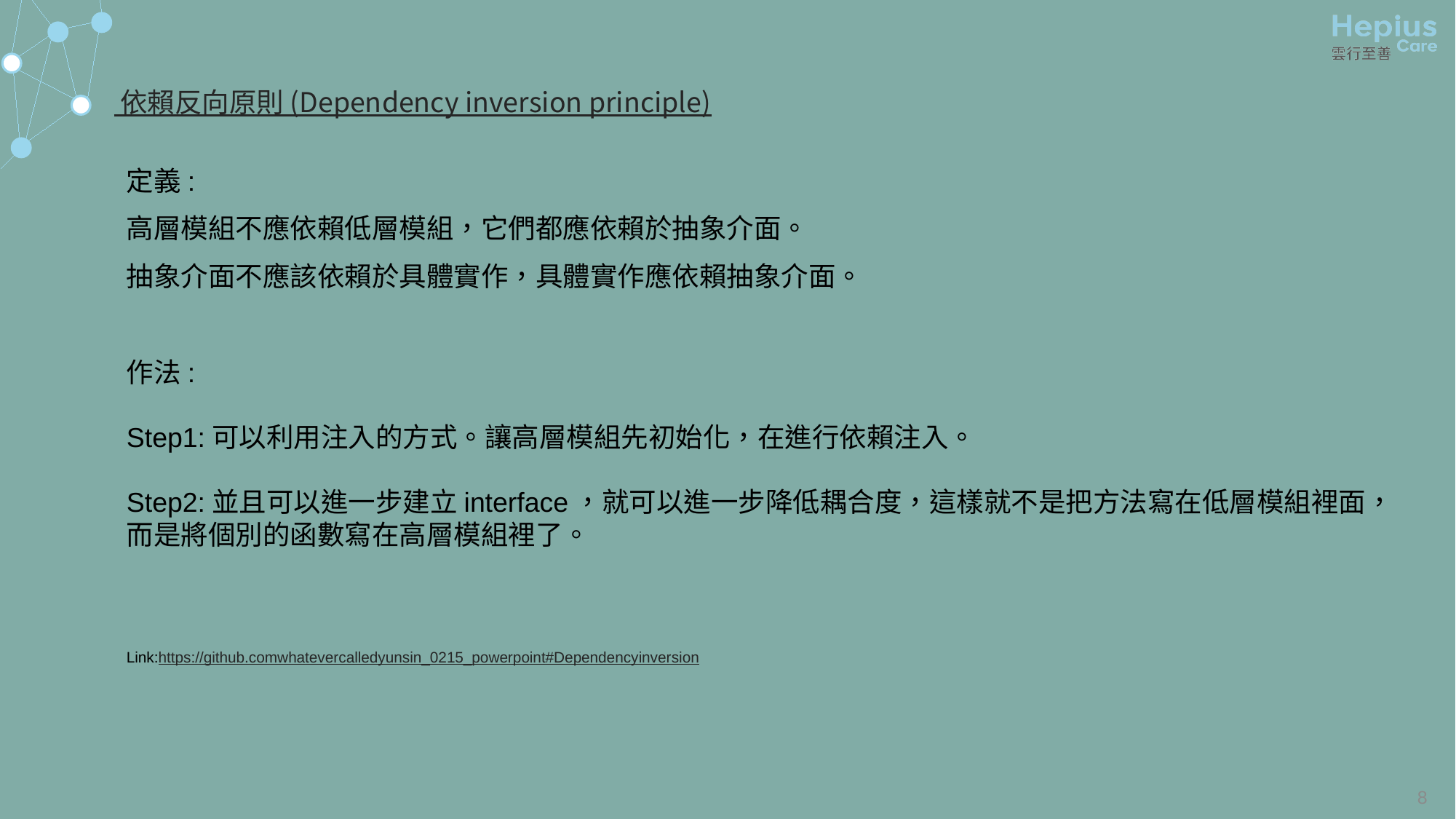

# 依賴反向原則 (Dependency inversion principle)
定義:
高層模組不應依賴低層模組，它們都應依賴於抽象介面。
抽象介面不應該依賴於具體實作，具體實作應依賴抽象介面。

作法:
Step1:可以利用注入的方式。讓高層模組先初始化，在進行依賴注入。
Step2:並且可以進一步建立interface，就可以進一步降低耦合度，這樣就不是把方法寫在低層模組裡面，而是將個別的函數寫在高層模組裡了。

Link:https://github.comwhatevercalledyunsin_0215_powerpoint#Dependencyinversion

8